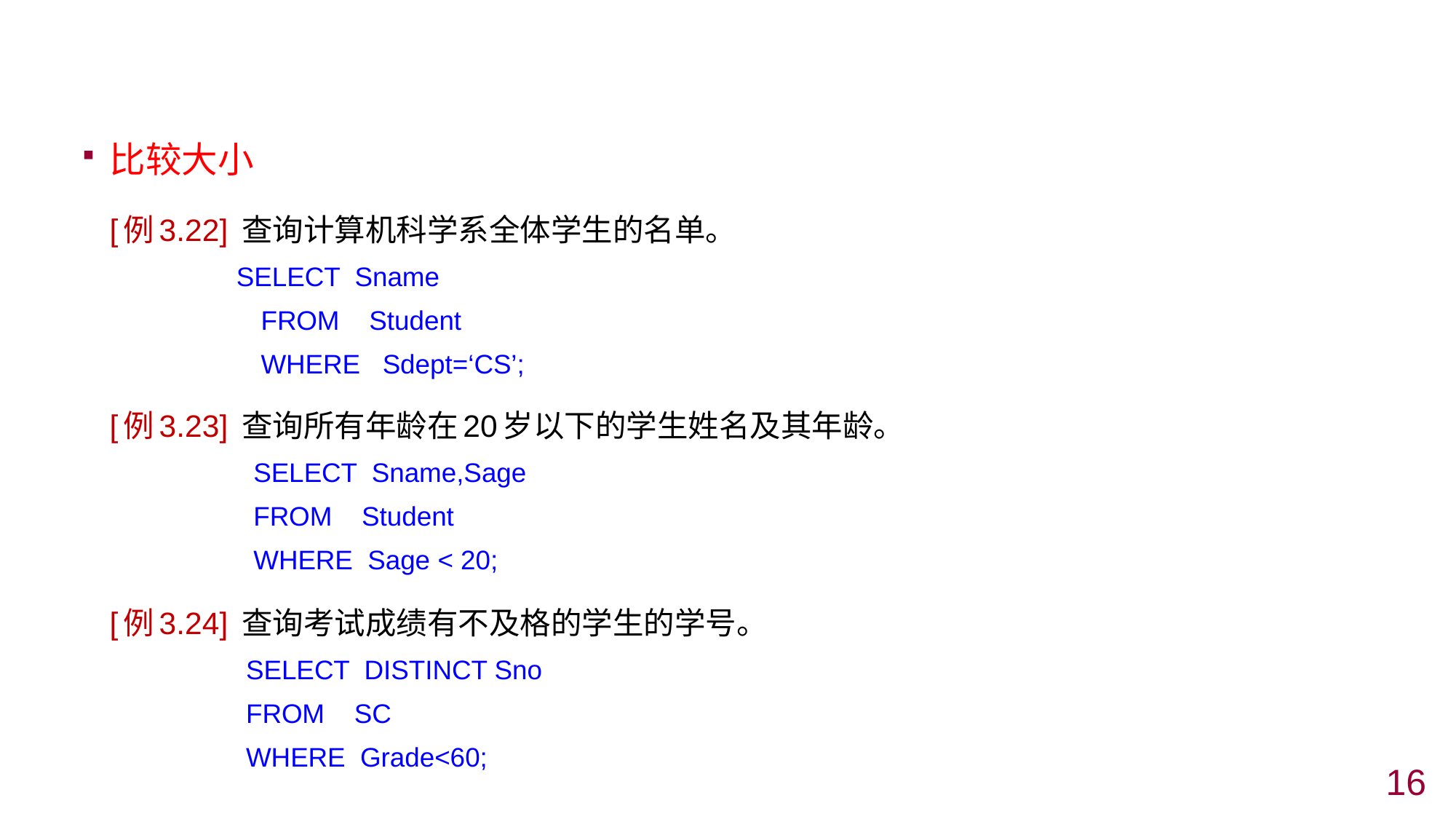

#
比较大小

	[例3.22] 查询计算机科学系全体学生的名单。
                         SELECT  Sname
                        FROM    Student
                        WHERE   Sdept=‘CS’;

	[例3.23] 查询所有年龄在20岁以下的学生姓名及其年龄。
                       SELECT  Sname,Sage
                       FROM    Student
                       WHERE  Sage < 20;

	[例3.24] 查询考试成绩有不及格的学生的学号。
                      SELECT  DISTINCT Sno
                      FROM    SC
                      WHERE  Grade<60;
16